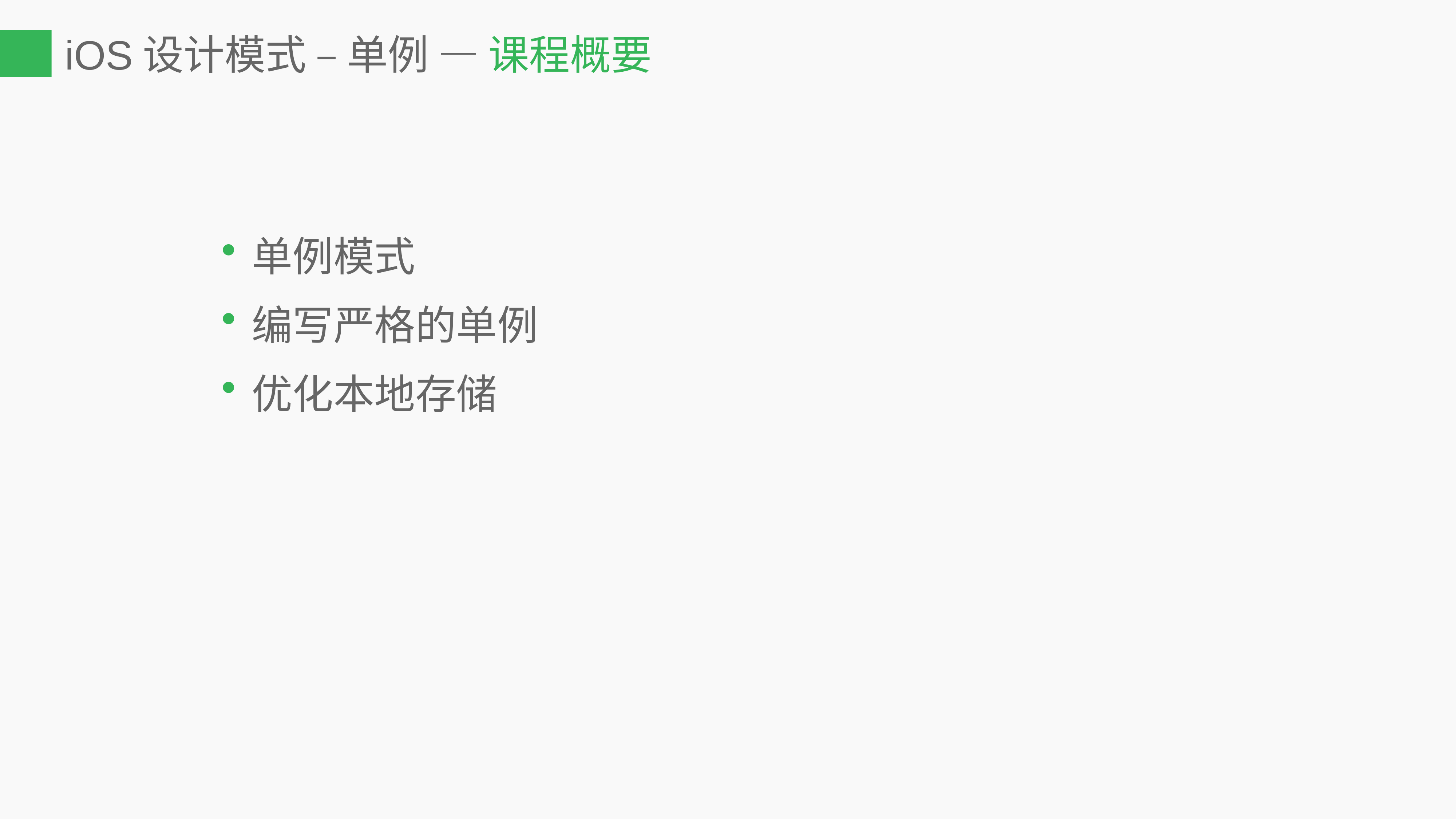

iOS设计模式 – 单例 — 课程概要

单例模式
编写严格的单例
优化本地存储